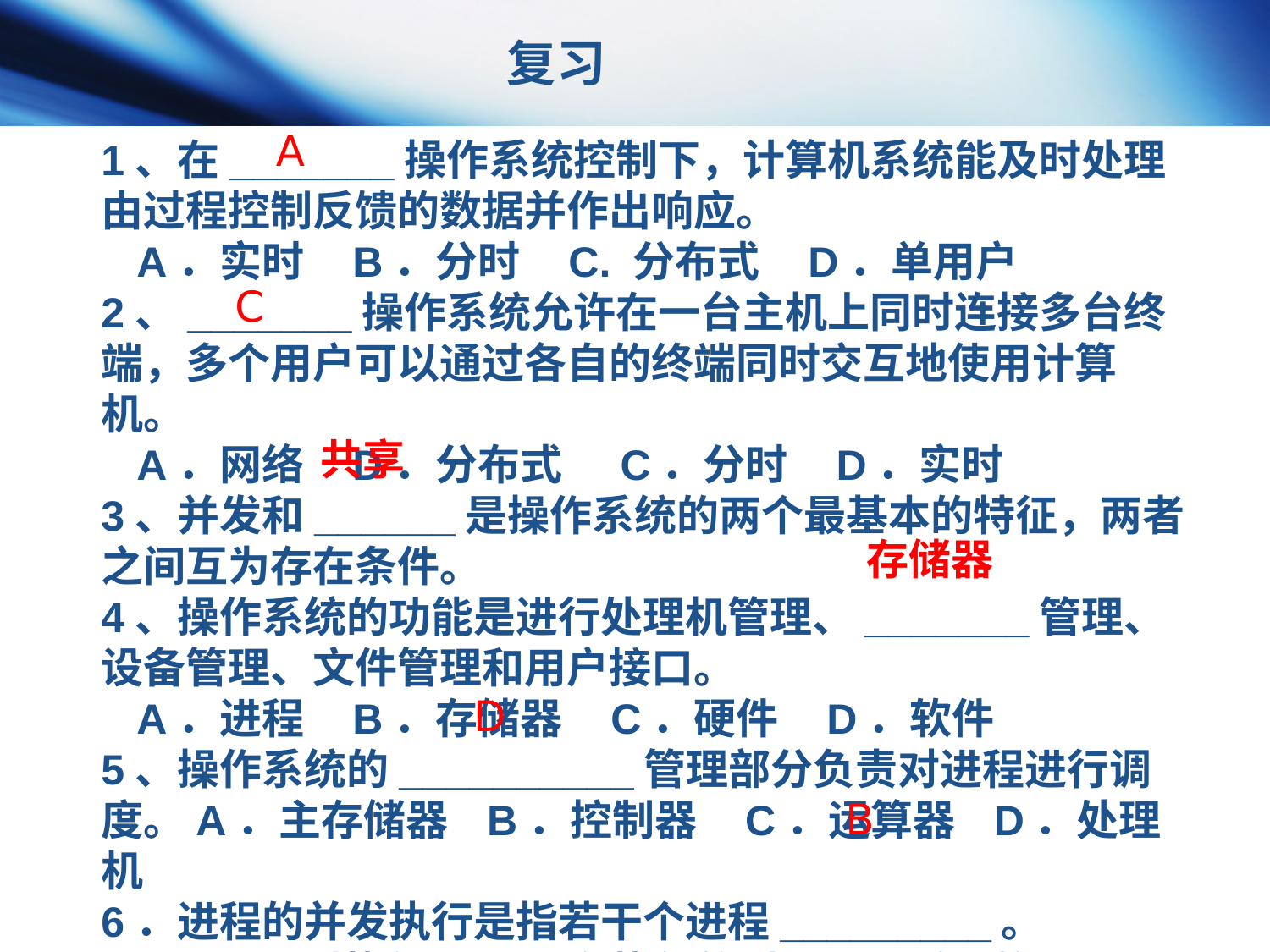

复习
1、在_______操作系统控制下，计算机系统能及时处理由过程控制反馈的数据并作出响应。
   A．实时    B．分时    C. 分布式    D．单用户
2、_______操作系统允许在一台主机上同时连接多台终端，多个用户可以通过各自的终端同时交互地使用计算机。
   A．网络    D．分布式     C．分时    D．实时
3、并发和______是操作系统的两个最基本的特征，两者之间互为存在条件。
4、操作系统的功能是进行处理机管理、_______管理、设备管理、文件管理和用户接口。
   A．进程    B．存储器    C．硬件    D．软件
5、操作系统的__________管理部分负责对进程进行调度。A．主存储器   B．控制器    C．运算器   D．处理机
6．进程的并发执行是指若干个进程_________。
 A．同时执行     B．在执行的时间上是重叠的
 C．在执行的时间上是不可重叠的 D．共享系统资源
A
C
共享
存储器
D
B